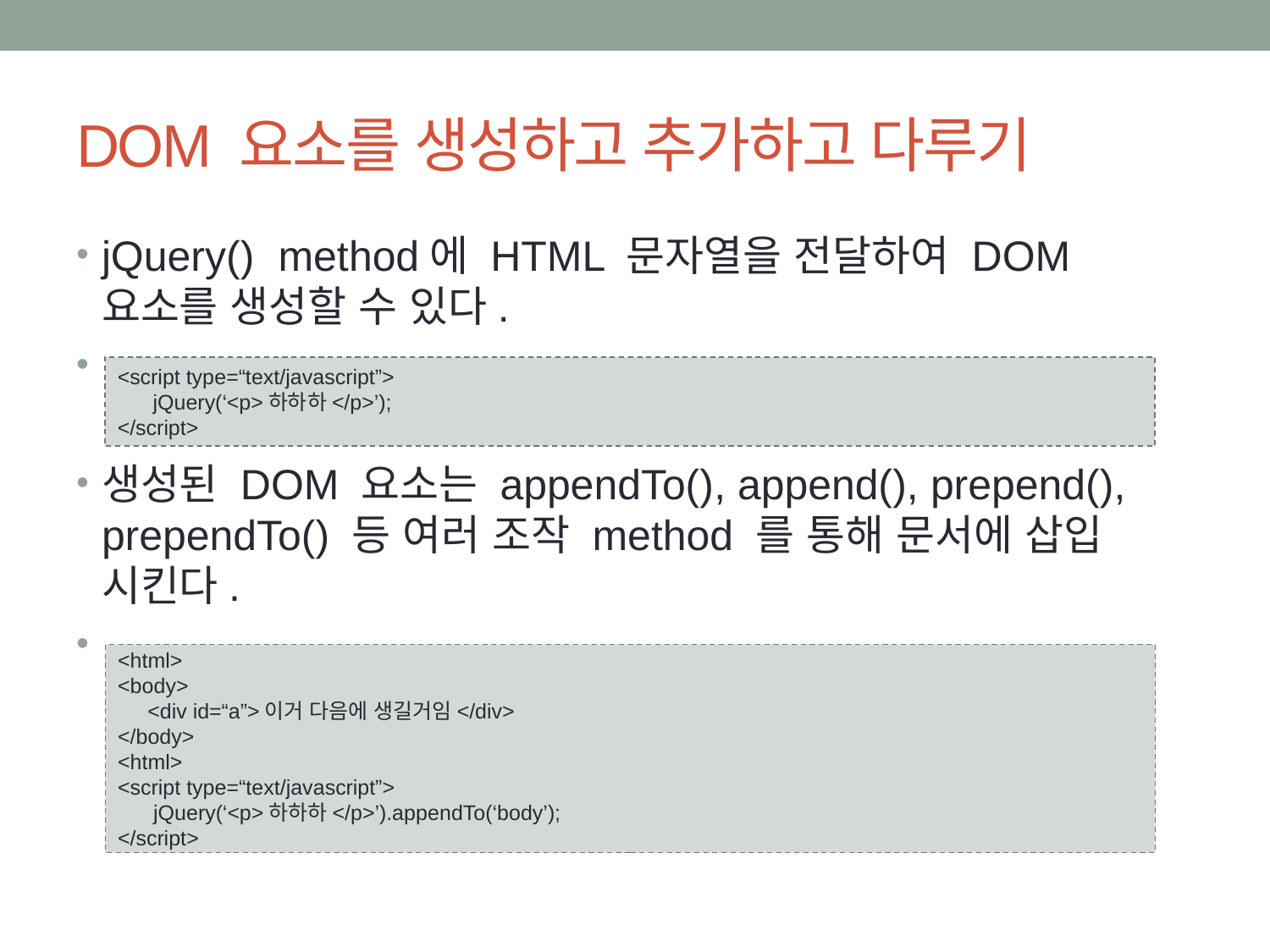

# DOM 요소를 생성하고 추가하고 다루기
jQuery()  method에 HTML 문자열을 전달하여 DOM 요소를 생성할 수 있다.

생성된 DOM 요소는 appendTo(), append(), prepend(), prependTo() 등 여러 조작 method 를 통해 문서에 삽입 시킨다.

<script type=“text/javascript”>
      jQuery(‘<p>하하하</p>’);
</script>
<html>
<body>
     <div id=“a”>이거 다음에 생길거임</div>
</body>
<html>
<script type=“text/javascript”>
      jQuery(‘<p>하하하</p>’).appendTo(‘body’);
</script>